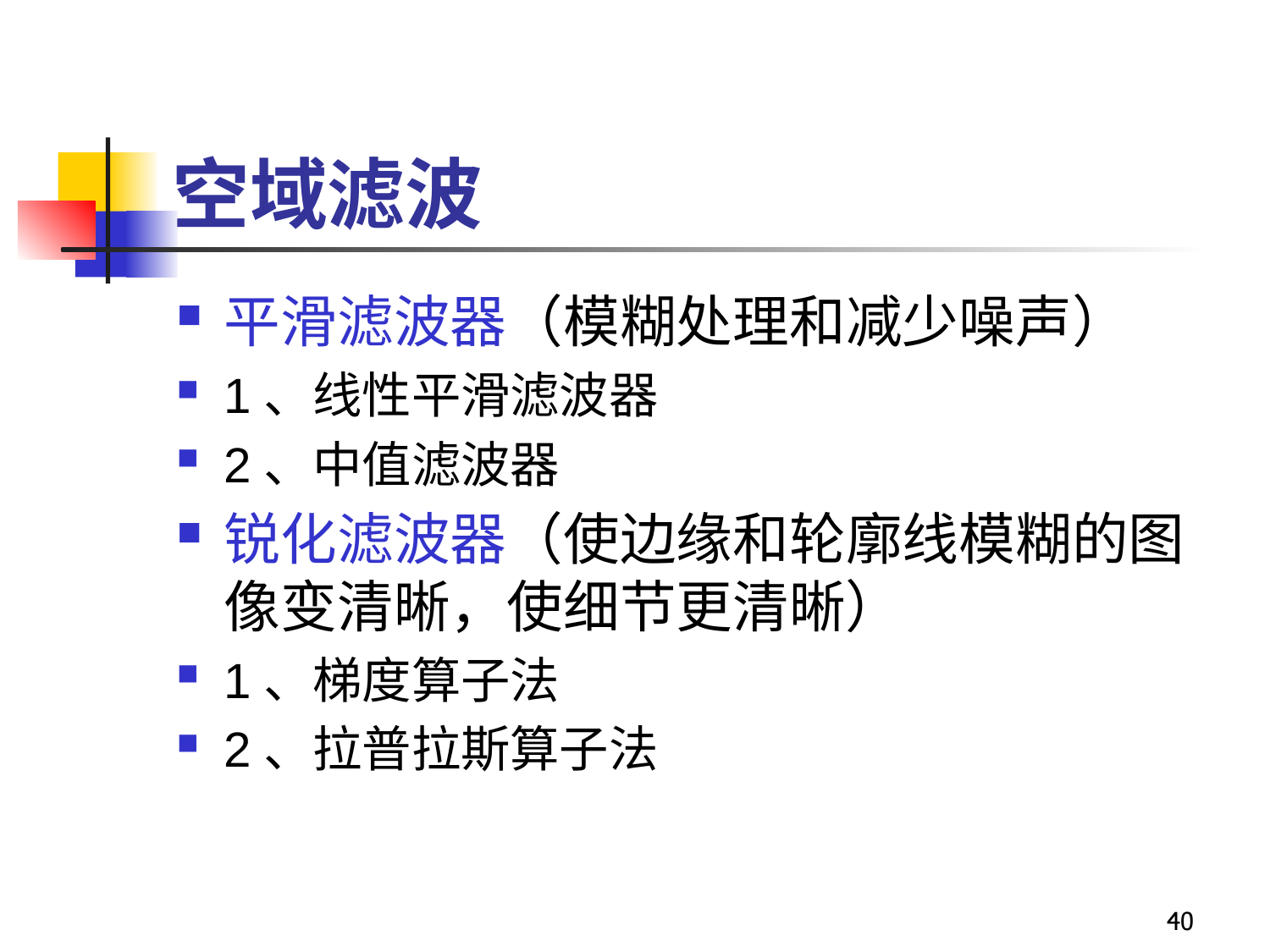

# 空域滤波
平滑滤波器（模糊处理和减少噪声）
1、线性平滑滤波器
2、中值滤波器
锐化滤波器（使边缘和轮廓线模糊的图像变清晰，使细节更清晰）
1、梯度算子法
2、拉普拉斯算子法
40